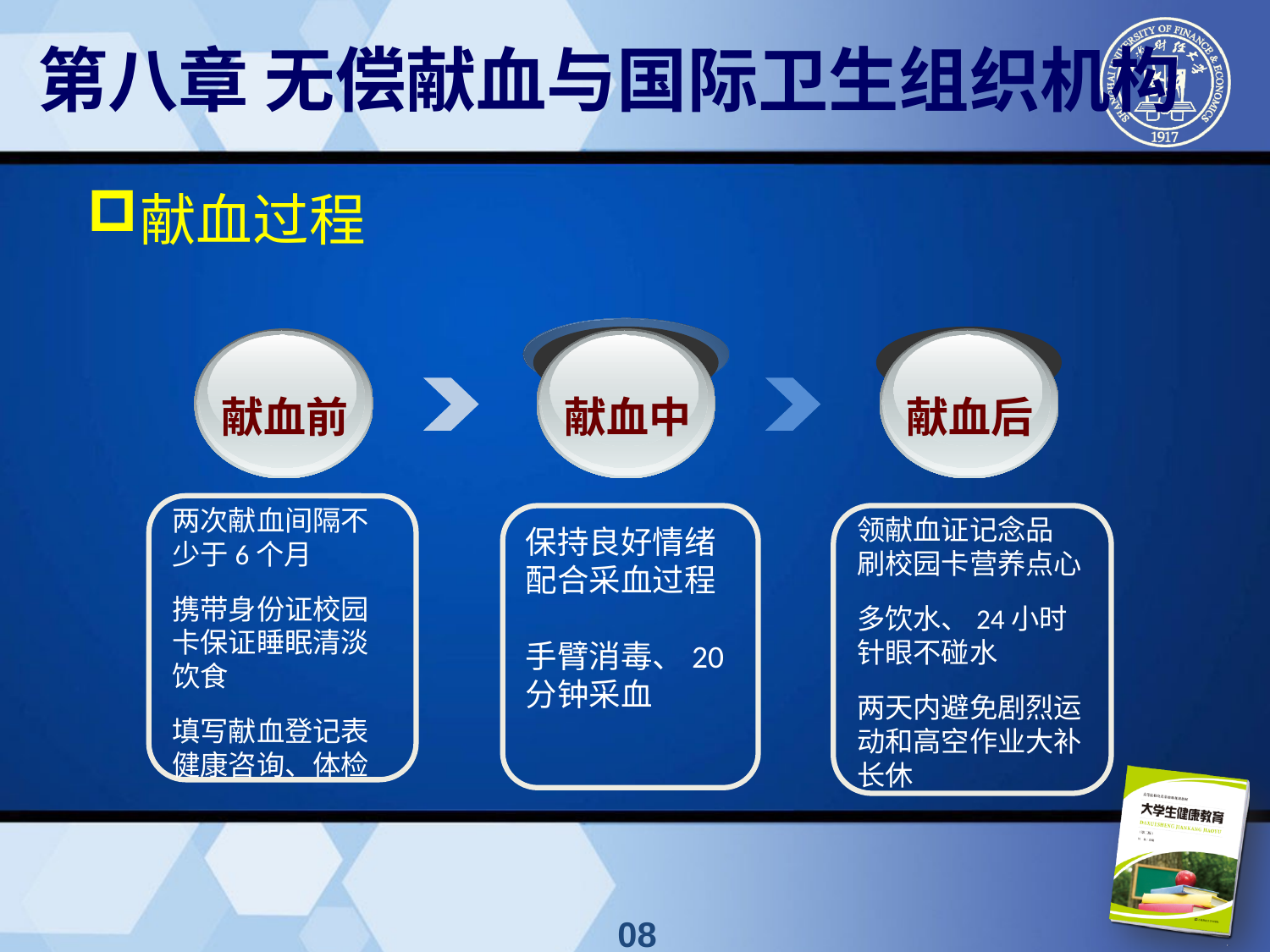

第八章 无偿献血与国际卫生组织机构
献血过程

献血前
献血中
献血后

两次献血间隔不少于6个月
携带身份证校园卡保证睡眠清淡饮食
填写献血登记表健康咨询、体检

保持良好情绪
配合采血过程

手臂消毒、20分钟采血

领献血证记念品
刷校园卡营养点心
多饮水、24小时针眼不碰水
两天内避免剧烈运动和高空作业大补长休

08